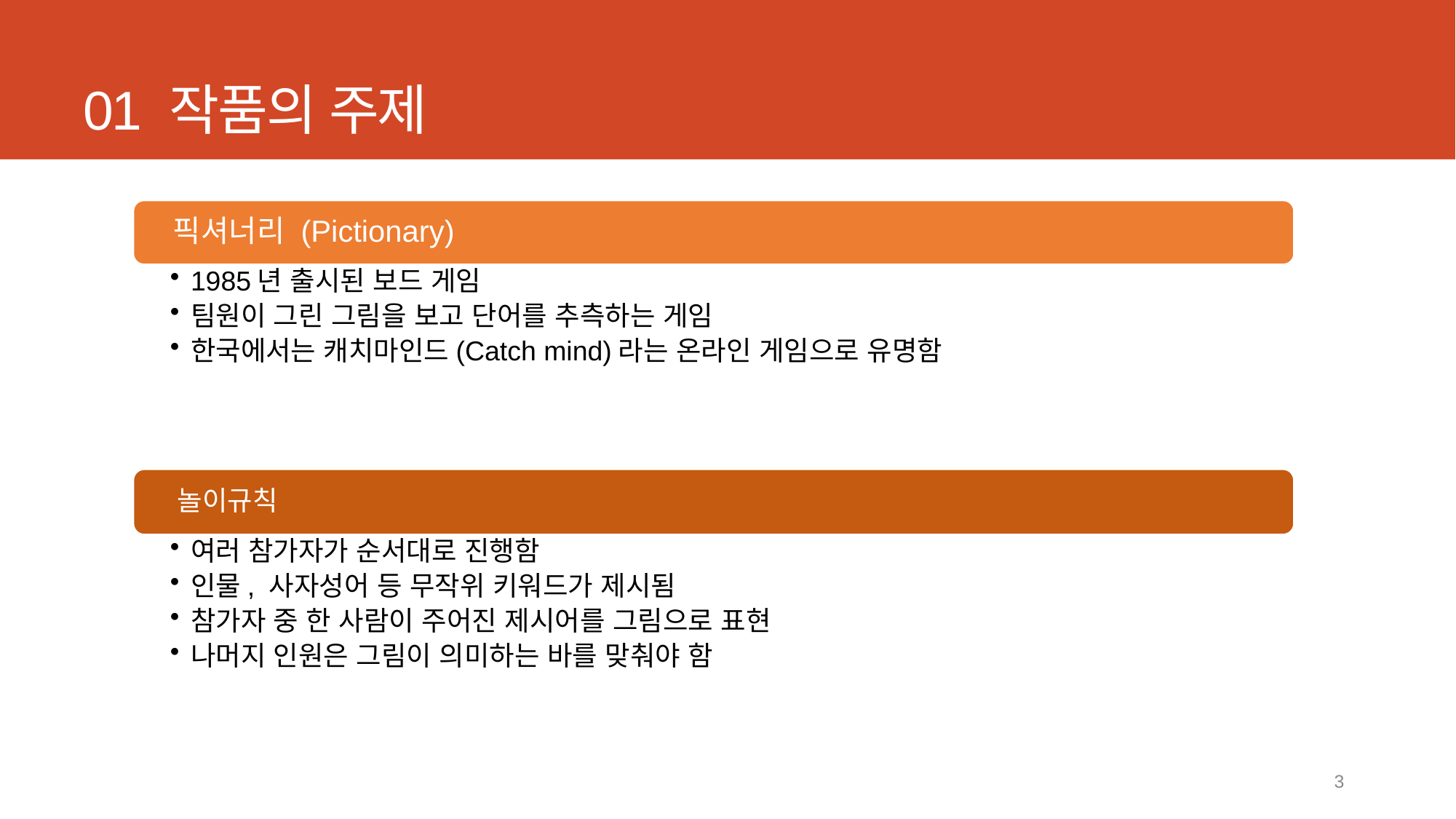

# 01 작품의 주제
  픽셔너리 (Pictionary)
1985년 출시된 보드 게임
팀원이 그린 그림을 보고 단어를 추측하는 게임
한국에서는 캐치마인드(Catch mind)라는 온라인 게임으로 유명함

   놀이규칙
여러 참가자가 순서대로 진행함
인물, 사자성어 등 무작위 키워드가 제시됨
참가자 중 한 사람이 주어진 제시어를 그림으로 표현
나머지 인원은 그림이 의미하는 바를 맞춰야 함
3